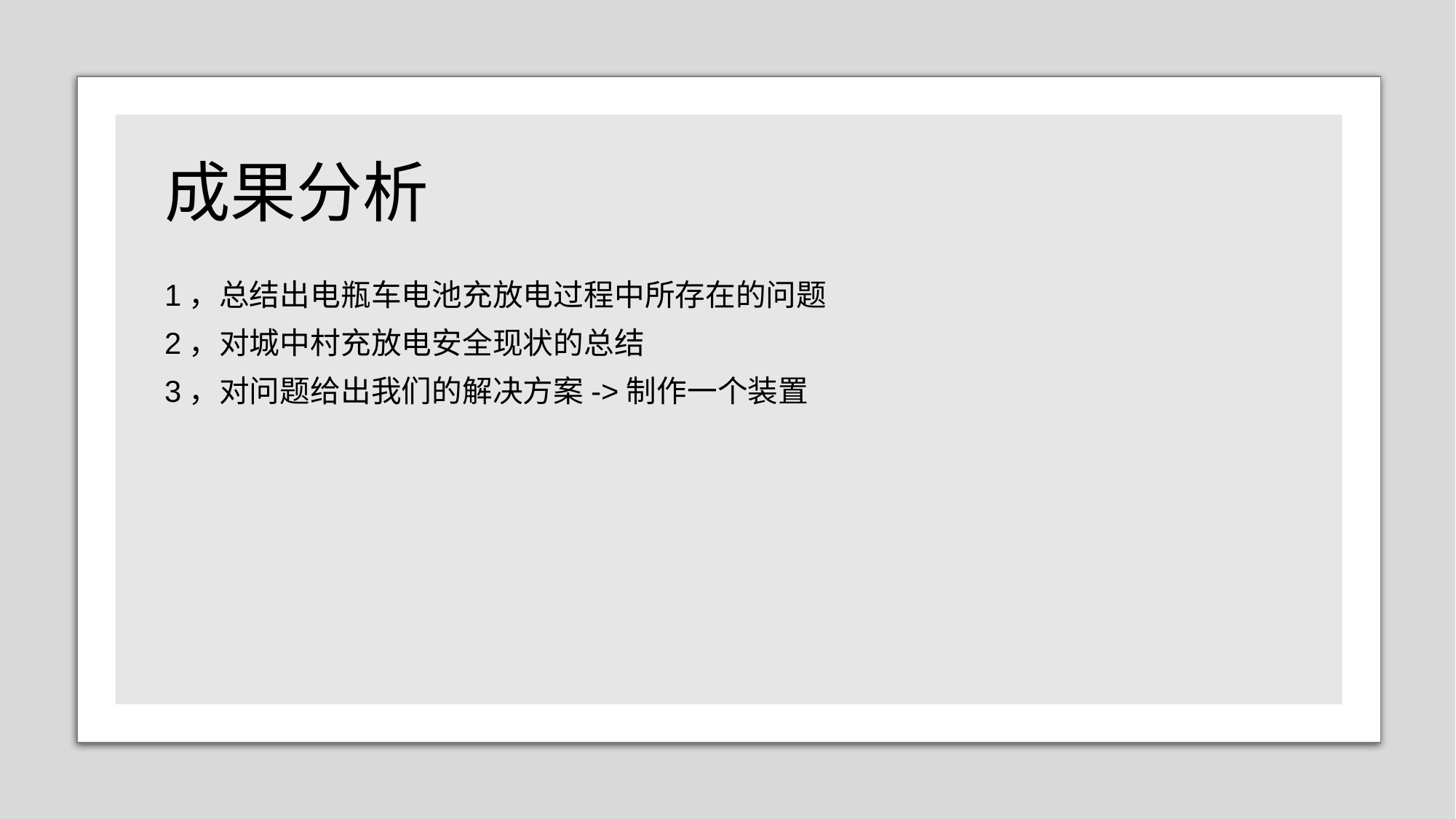

# 成果分析
1，总结出电瓶车电池充放电过程中所存在的问题
2，对城中村充放电安全现状的总结
3，对问题给出我们的解决方案->制作一个装置